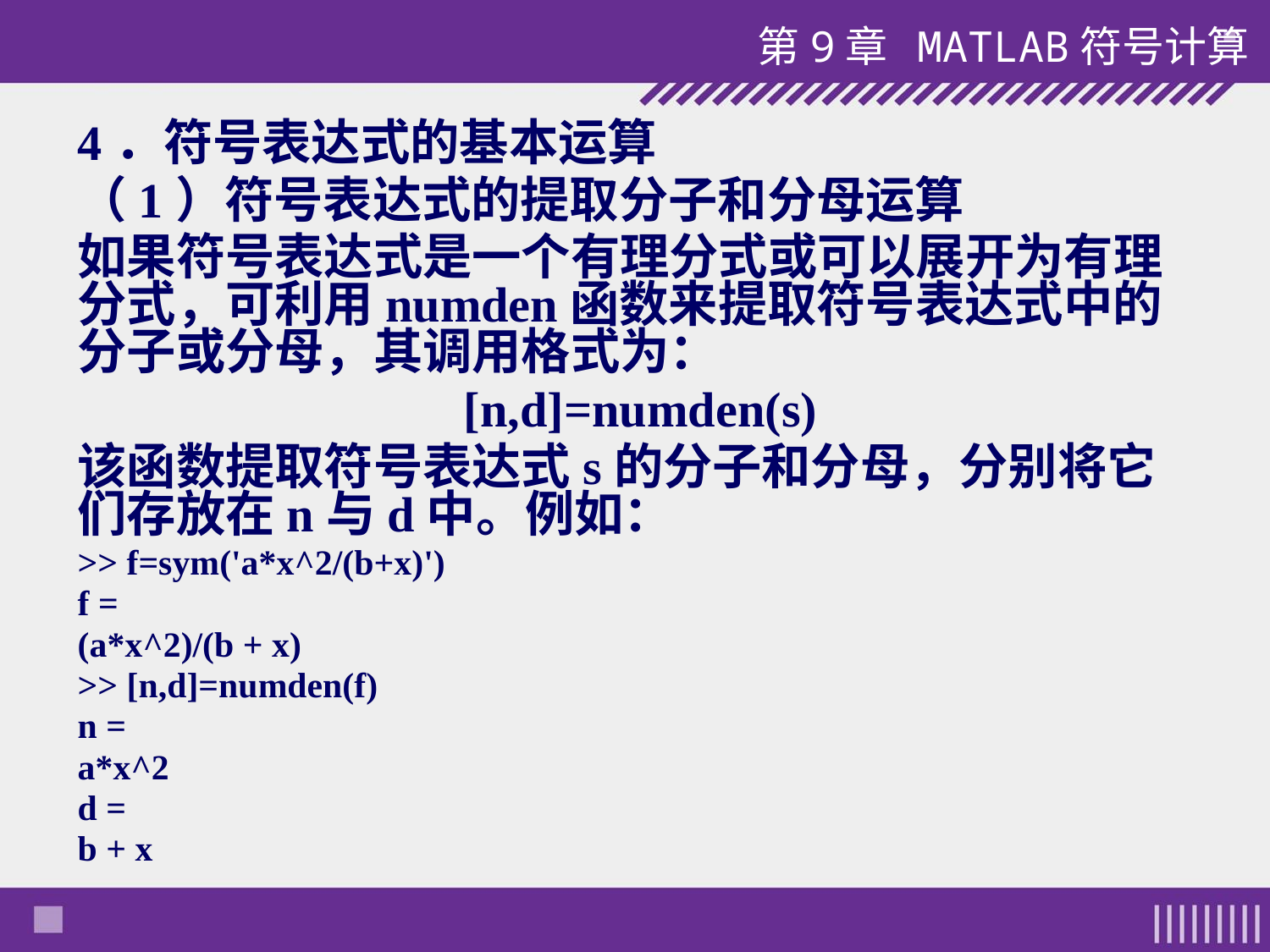

第9章  MATLAB符号计算
4．符号表达式的基本运算
（1）符号表达式的提取分子和分母运算
如果符号表达式是一个有理分式或可以展开为有理分式，可利用numden函数来提取符号表达式中的分子或分母，其调用格式为：
[n,d]=numden(s)
该函数提取符号表达式s的分子和分母，分别将它们存放在n与d中。例如：
>> f=sym('a*x^2/(b+x)')
f =
(a*x^2)/(b + x)
>> [n,d]=numden(f)
n =
a*x^2
d =
b + x